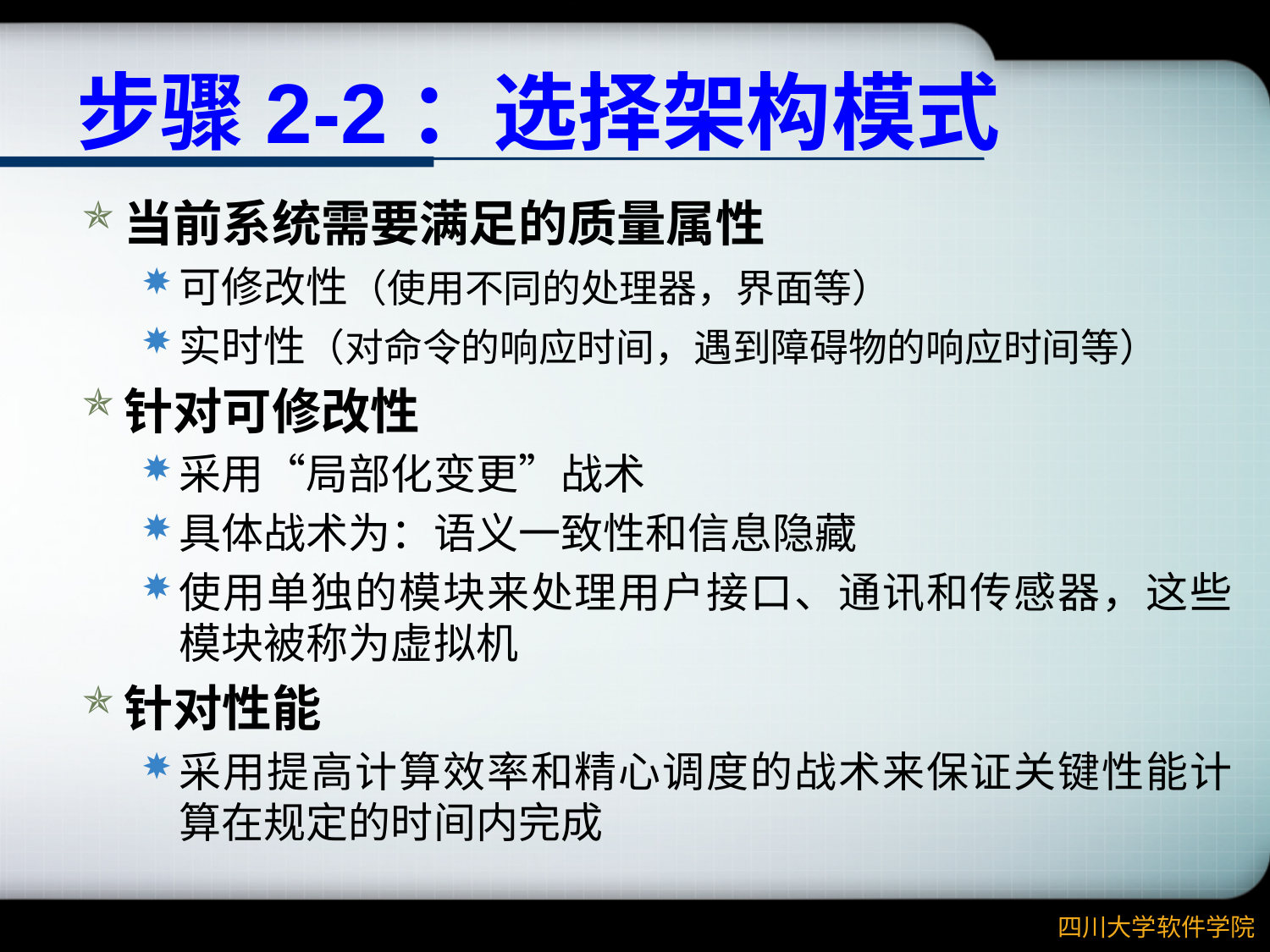

# 步骤2-2：选择架构模式
当前系统需要满足的质量属性
可修改性（使用不同的处理器，界面等）
实时性（对命令的响应时间，遇到障碍物的响应时间等）
针对可修改性
采用“局部化变更”战术
具体战术为：语义一致性和信息隐藏
使用单独的模块来处理用户接口、通讯和传感器，这些模块被称为虚拟机
针对性能
采用提高计算效率和精心调度的战术来保证关键性能计算在规定的时间内完成